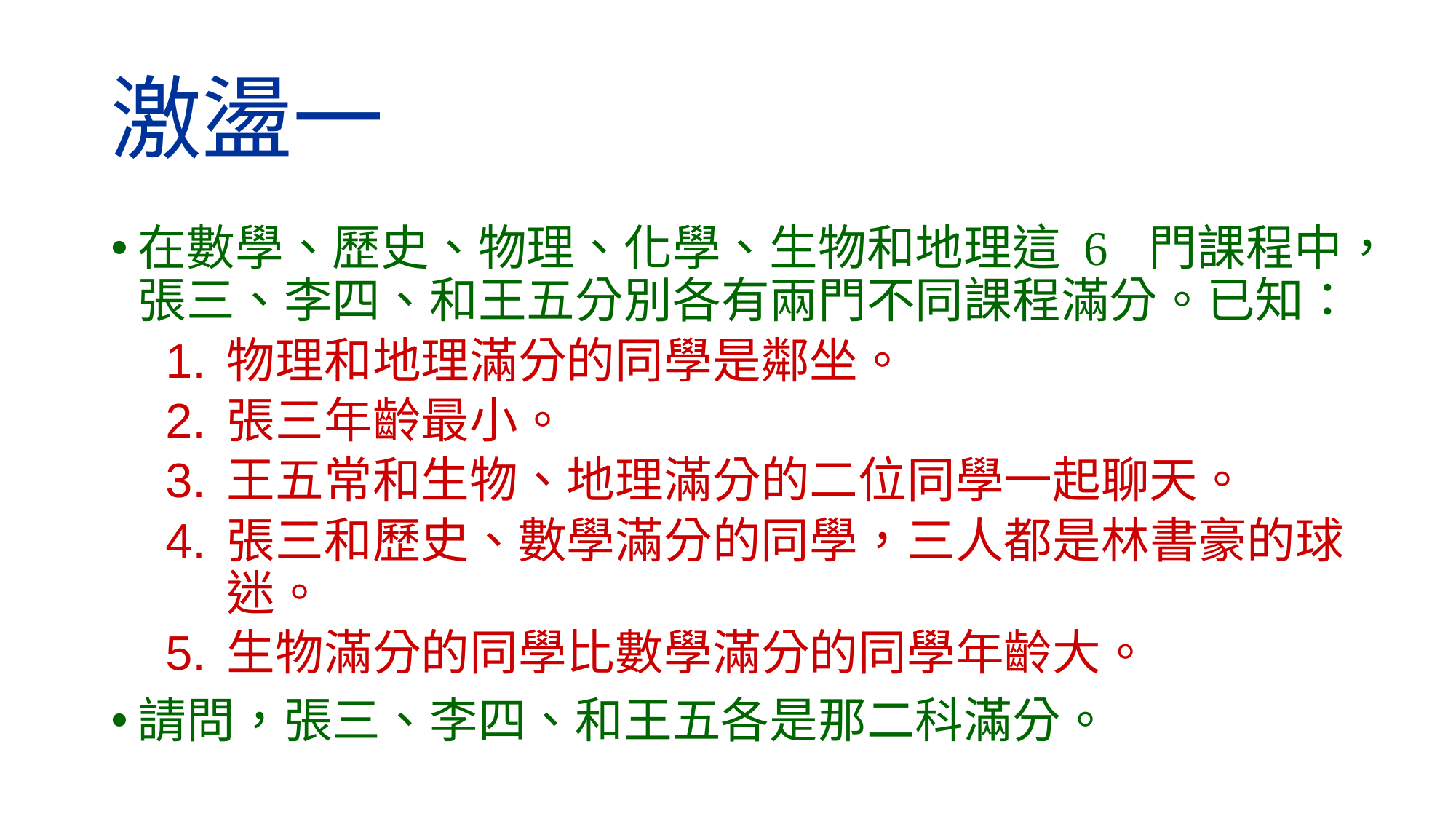

# 激盪一
在數學、歷史、物理、化學、生物和地理這 6 門課程中，張三、李四、和王五分別各有兩門不同課程滿分。已知：
物理和地理滿分的同學是鄰坐。
張三年齡最小。
王五常和生物、地理滿分的二位同學一起聊天。
張三和歷史、數學滿分的同學，三人都是林書豪的球迷。
生物滿分的同學比數學滿分的同學年齡大。
請問，張三、李四、和王五各是那二科滿分。